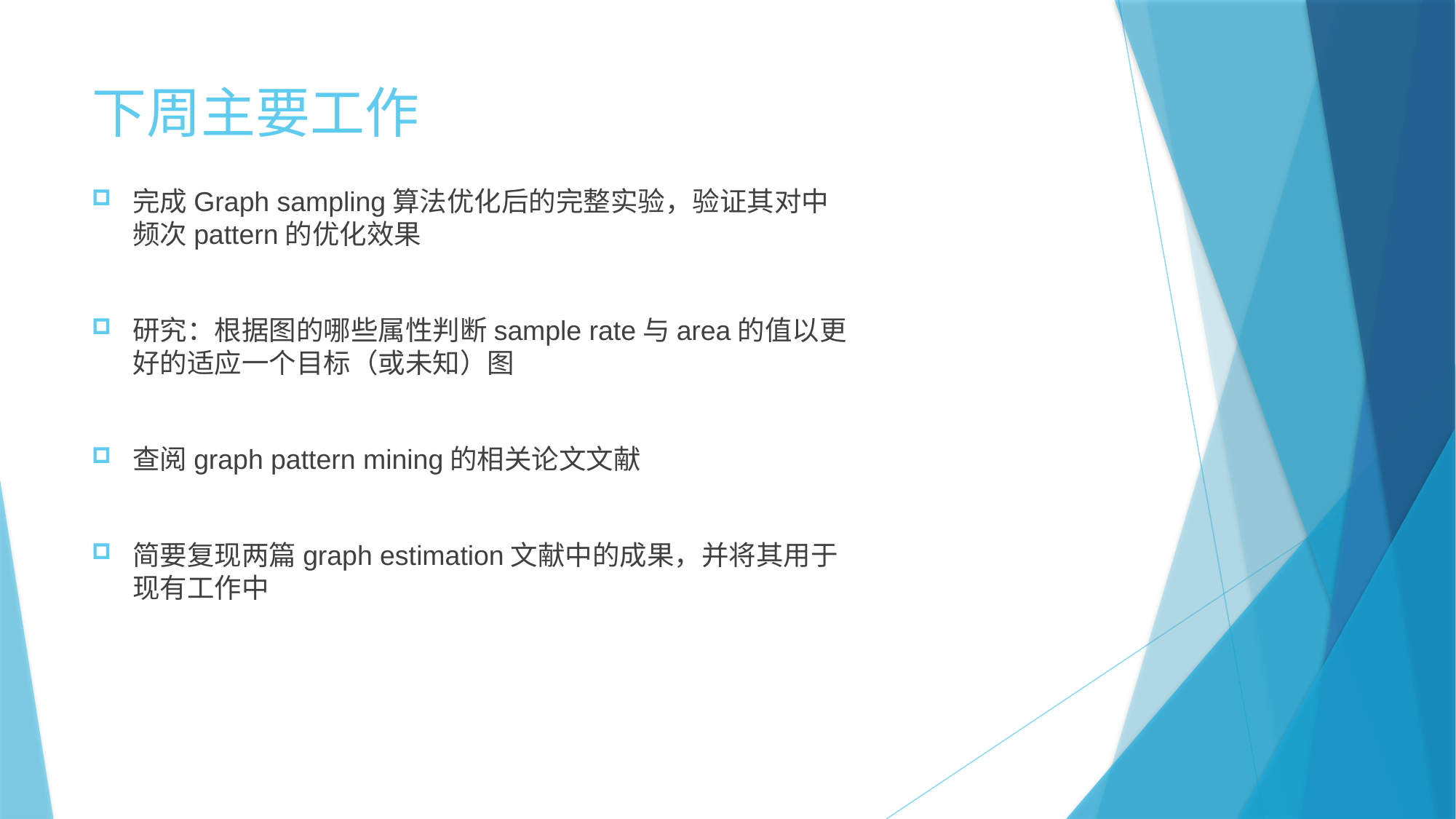

# 下周主要工作
完成Graph sampling算法优化后的完整实验，验证其对中频次pattern的优化效果

研究：根据图的哪些属性判断sample rate与area的值以更好的适应一个目标（或未知）图

查阅graph pattern mining的相关论文文献

简要复现两篇graph estimation文献中的成果，并将其用于现有工作中